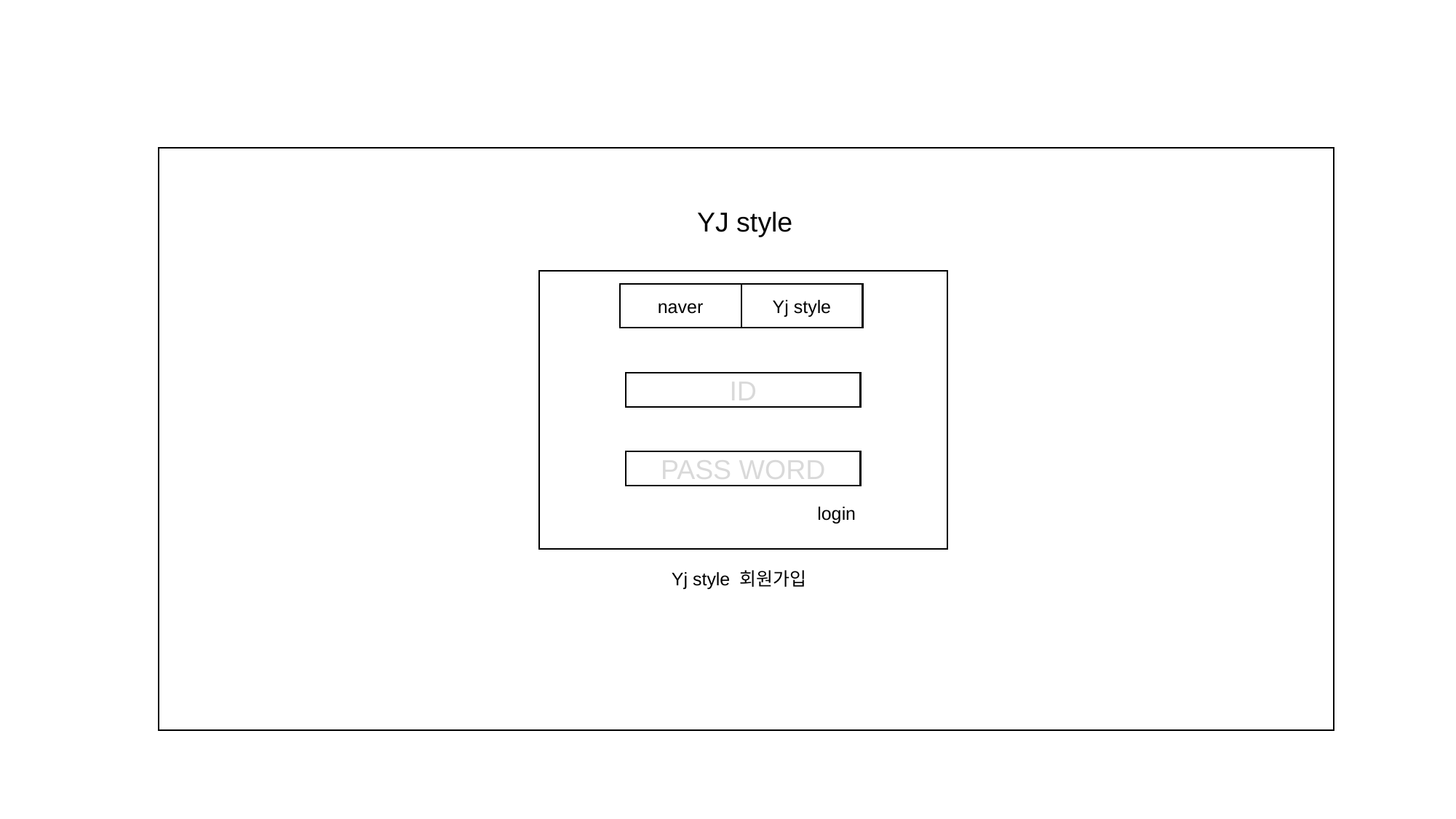

YJ style

naver
Yj style
ID
PASS WORD
login
Yj style 회원가입